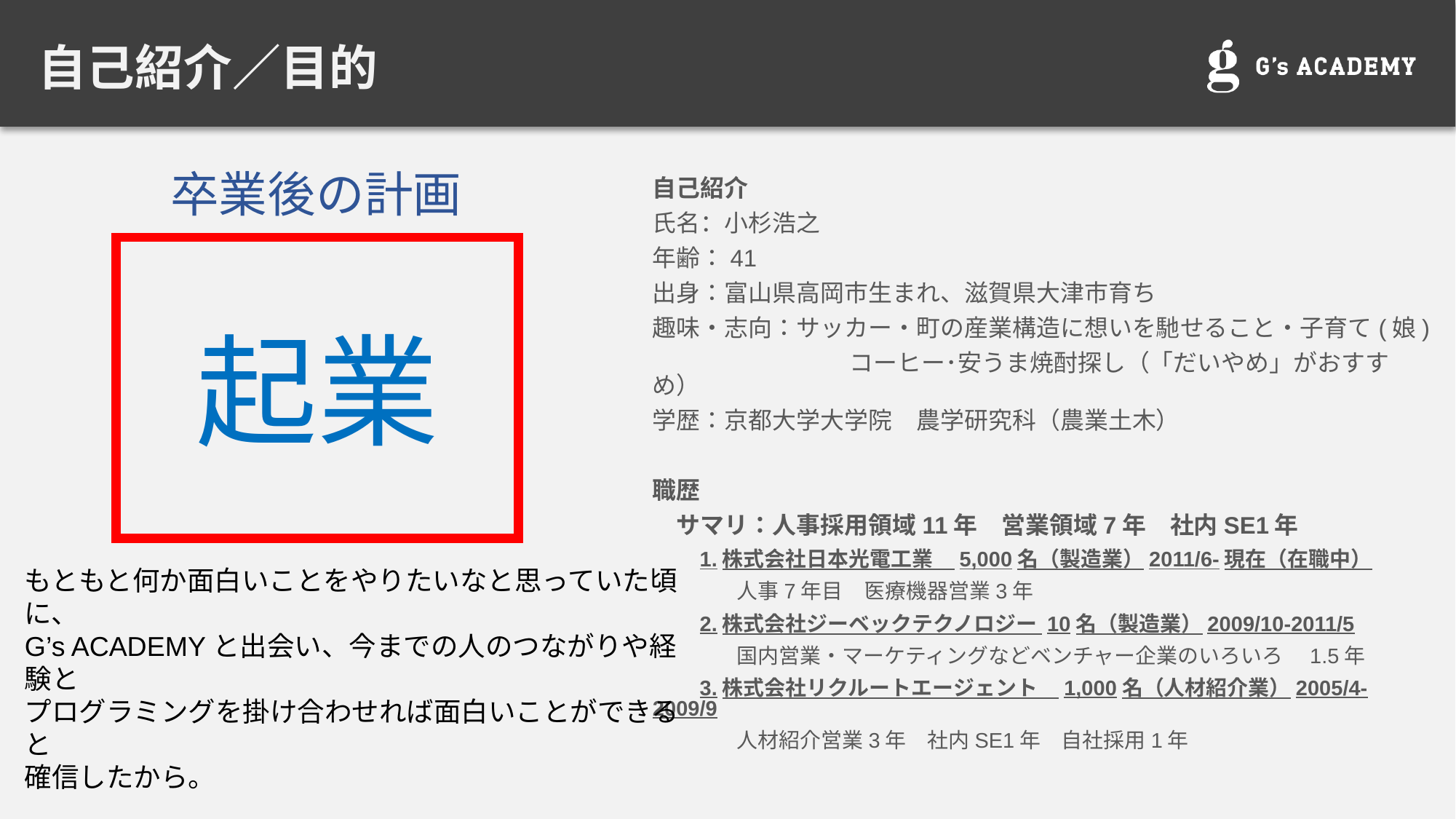

# 自己紹介／目的
卒業後の計画
自己紹介
氏名：小杉浩之
年齢：41
出身：富山県高岡市生まれ、滋賀県大津市育ち
趣味・志向：サッカー・町の産業構造に想いを馳せること・子育て(娘)
　　　　　　　　 コーヒー･安うま焼酎探し（「だいやめ」がおすすめ）
学歴：京都大学大学院　農学研究科（農業土木）

職歴
　サマリ：人事採用領域11年　営業領域7年　社内SE1年
　　1.株式会社日本光電工業　5,000名（製造業）2011/6-現在（在職中）
　　　　人事7年目　医療機器営業3年
　　2.株式会社ジーベックテクノロジー 10名（製造業）2009/10-2011/5
　　　　国内営業・マーケティングなどベンチャー企業のいろいろ　1.5年
　　3.株式会社リクルートエージェント　1,000名（人材紹介業）2005/4-2009/9
　　　　人材紹介営業3年　社内SE1年　自社採用1年

起業
もともと何か面白いことをやりたいなと思っていた頃に、
G’s ACADEMYと出会い、今までの人のつながりや経験と
プログラミングを掛け合わせれば面白いことができると
確信したから。